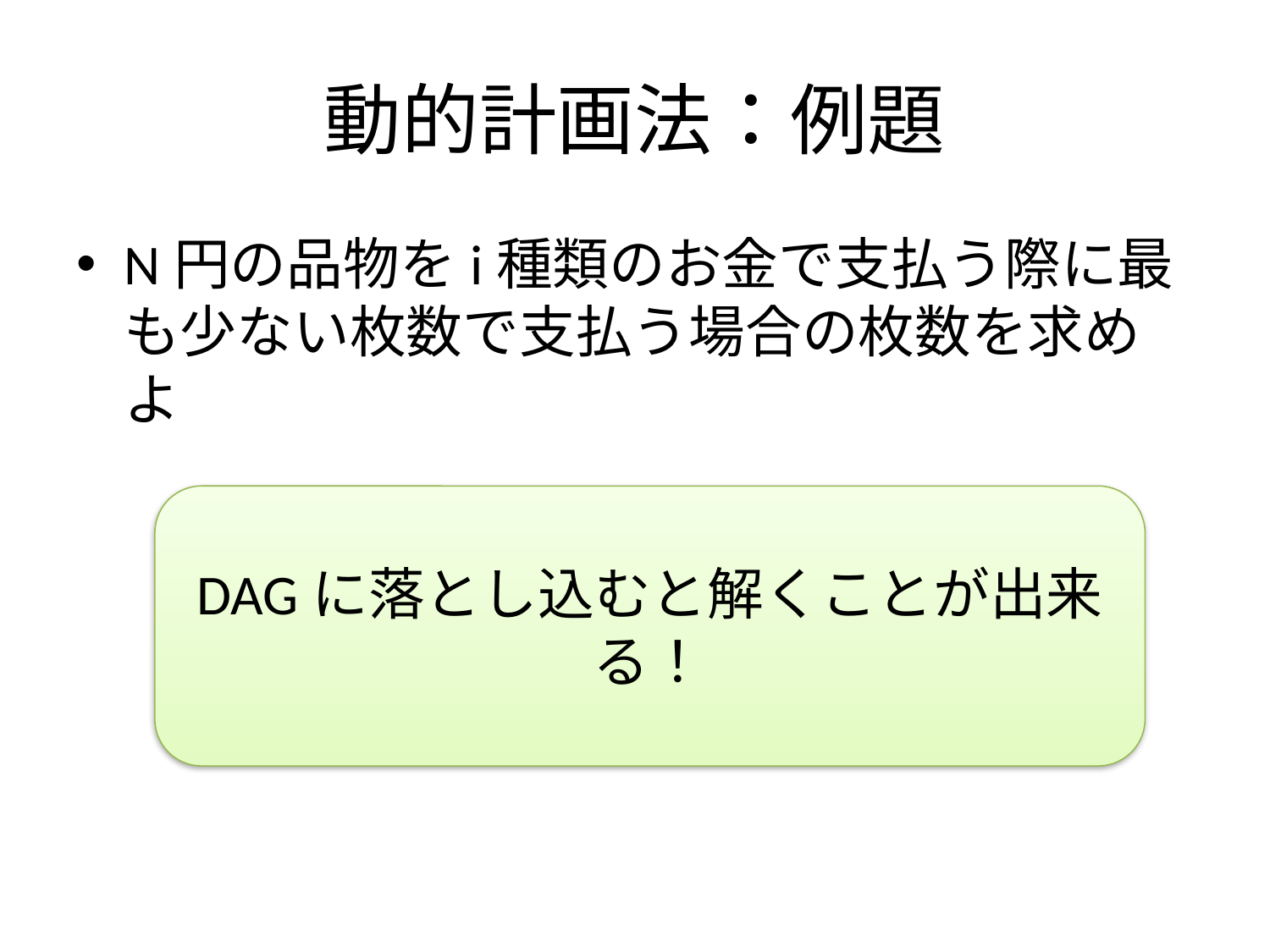

# 動的計画法：例題
N円の品物をi種類のお金で支払う際に最も少ない枚数で支払う場合の枚数を求めよ
DAGに落とし込むと解くことが出来る！